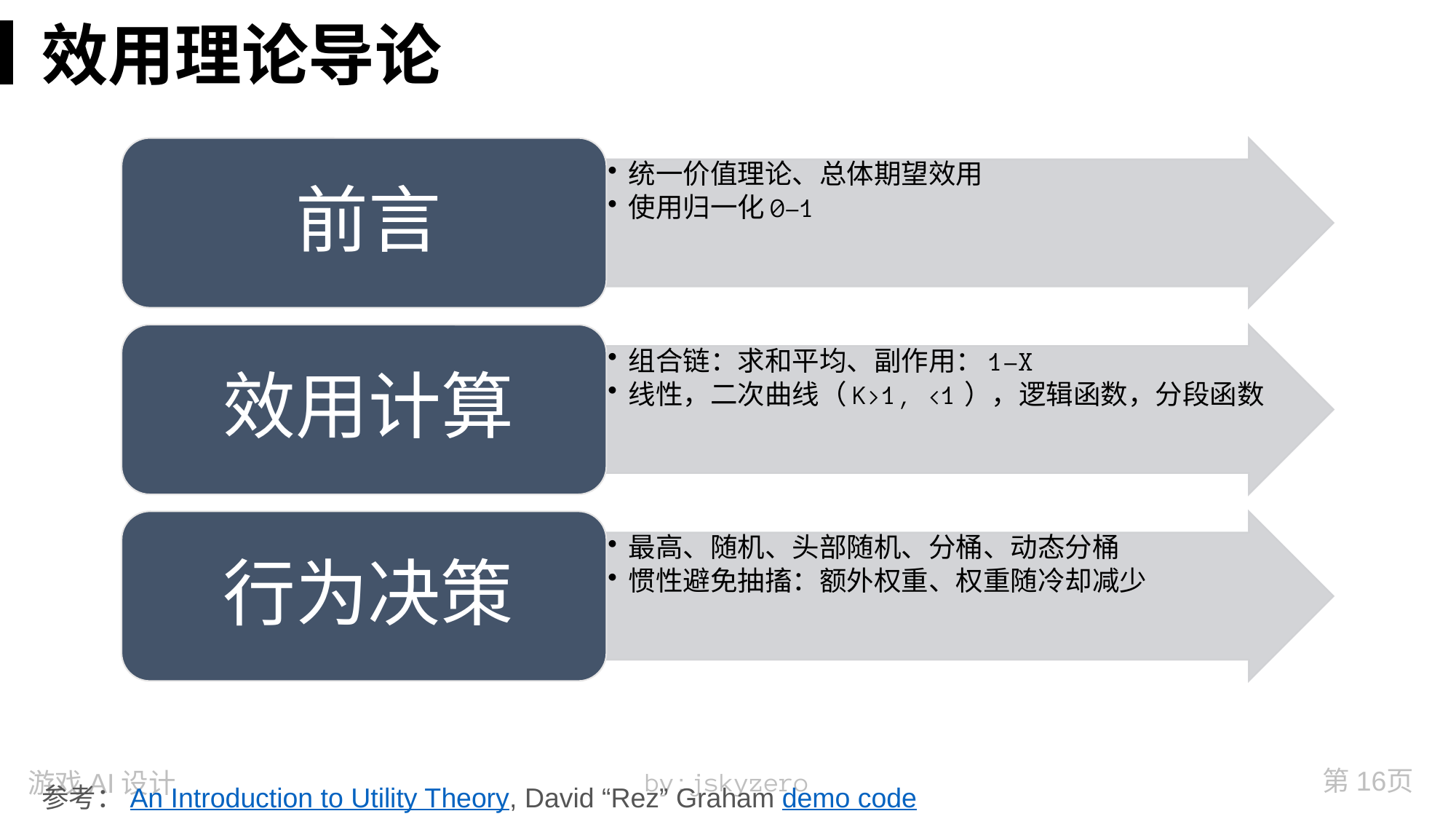

# 效用理论导论
统一价值理论、总体期望效用
使用归一化0-1
前言
组合链：求和平均、副作用：1-X
线性，二次曲线（K>1, <1），逻辑函数，分段函数
效用计算
最高、随机、头部随机、分桶、动态分桶
惯性避免抽搐：额外权重、权重随冷却减少
行为决策
参考：An Introduction to Utility Theory, David “Rez” Graham demo code